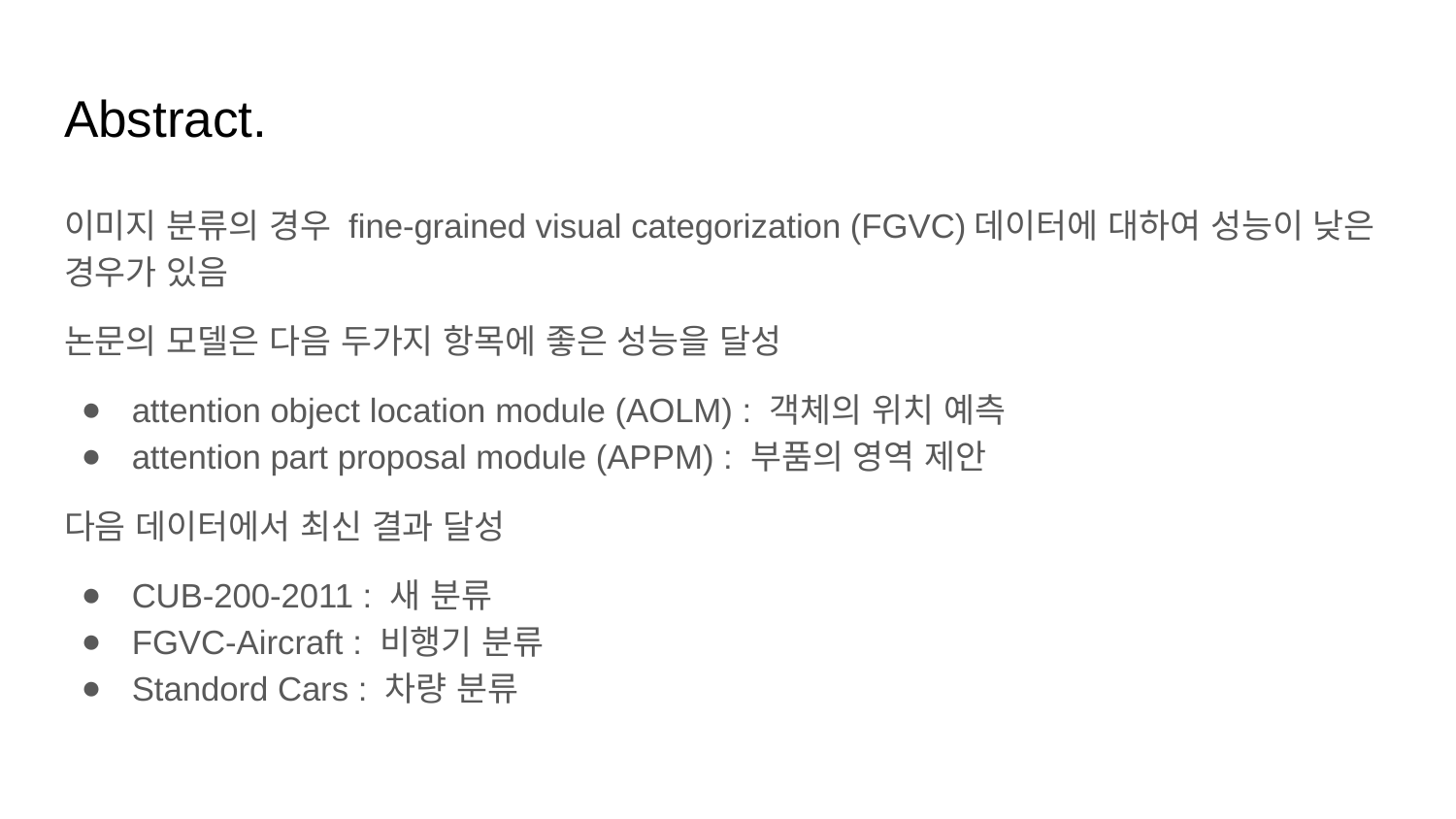

# Abstract.
이미지 분류의 경우 fine-grained visual categorization (FGVC)데이터에 대하여 성능이 낮은 경우가 있음
논문의 모델은 다음 두가지 항목에 좋은 성능을 달성
attention object location module (AOLM) : 객체의 위치 예측
attention part proposal module (APPM) : 부품의 영역 제안
다음 데이터에서 최신 결과 달성
CUB-200-2011 : 새 분류
FGVC-Aircraft : 비행기 분류
Standord Cars : 차량 분류